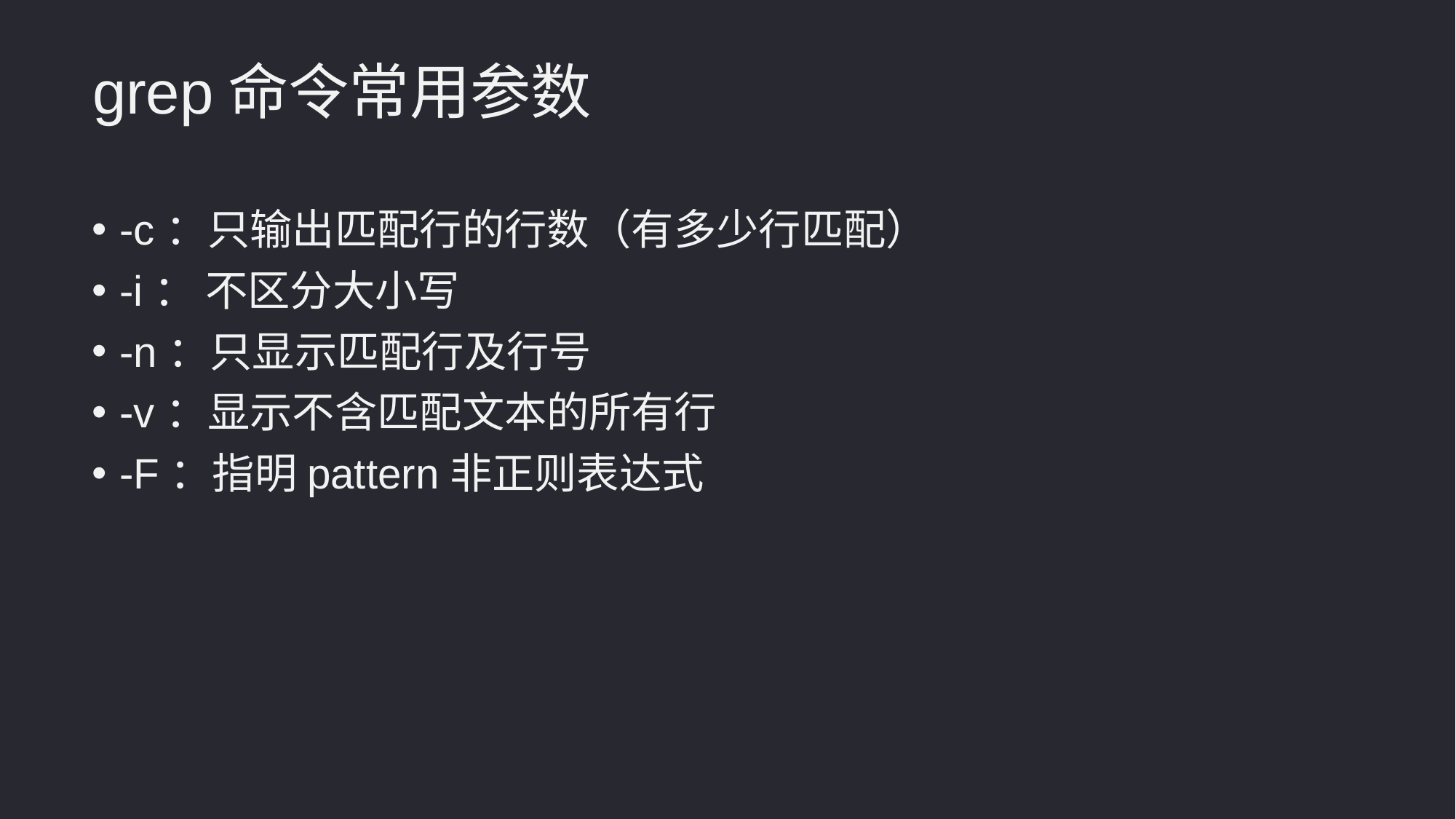

grep命令常用参数
-c：只输出匹配行的行数（有多少行匹配）
-i： 不区分大小写
-n：只显示匹配行及行号
-v：显示不含匹配文本的所有行
-F：指明pattern非正则表达式